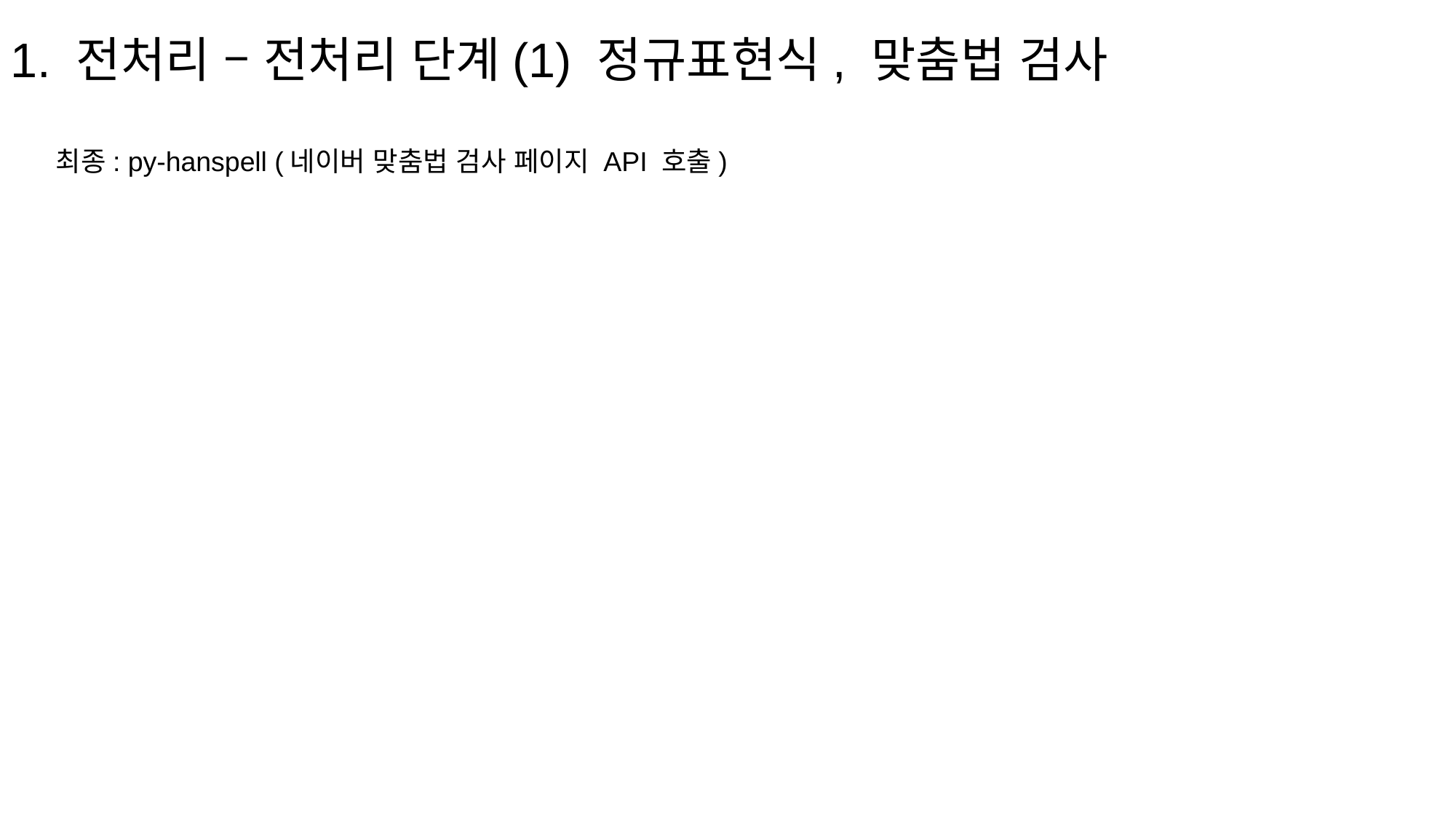

1. 전처리 – 전처리 단계(1) 정규표현식, 맞춤법 검사
최종: py-hanspell (네이버 맞춤법 검사 페이지 API 호출)